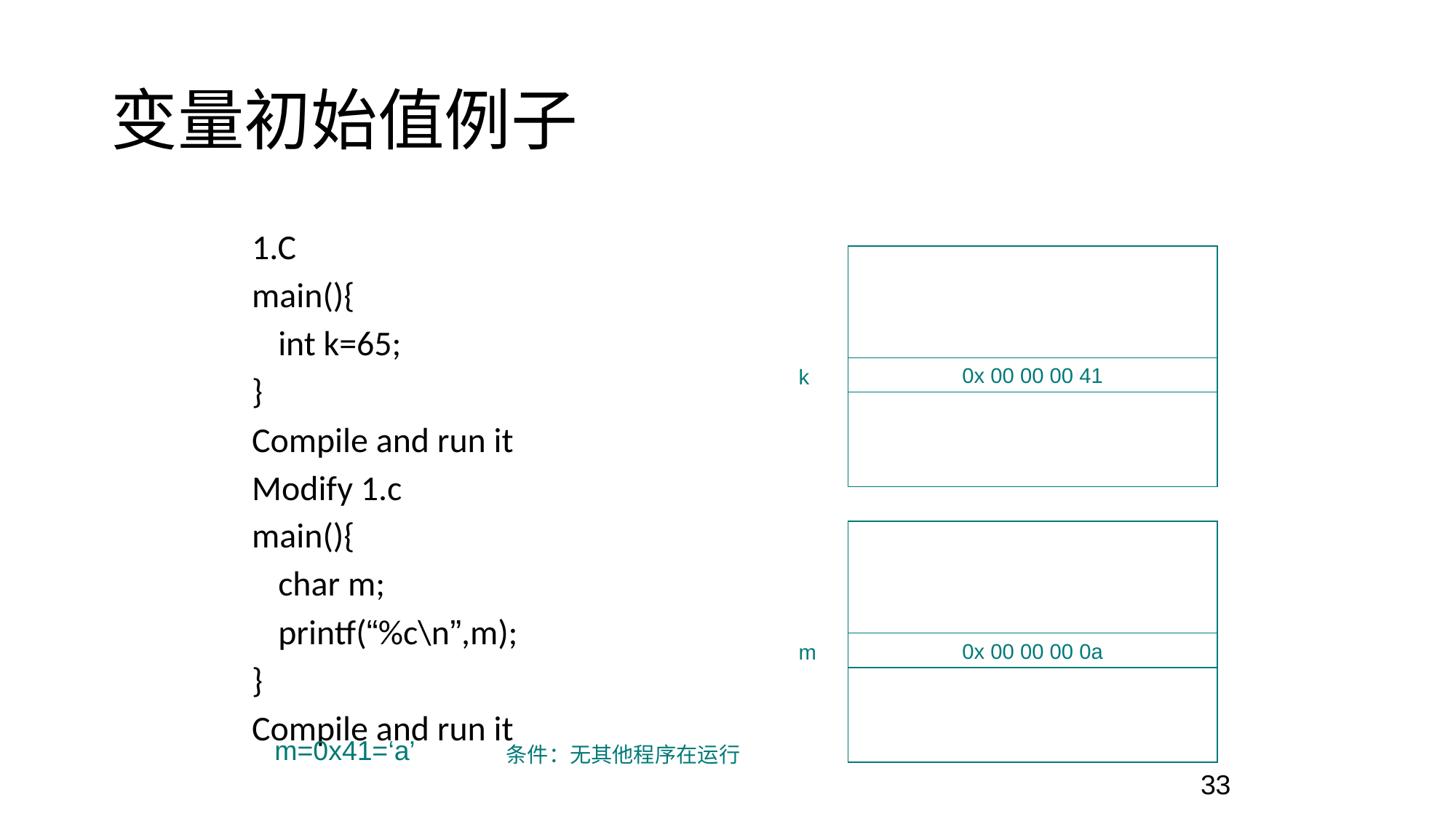

变量初始值例子
1.C
main(){
	int k=65;
}
Compile and run it
Modify 1.c
main(){
	char m;
	printf(“%c\n”,m);
}
Compile and run it

k
0x 00 00 00 41

m
0x 00 00 00 0a
m=0x41=‘a’
条件：无其他程序在运行
33